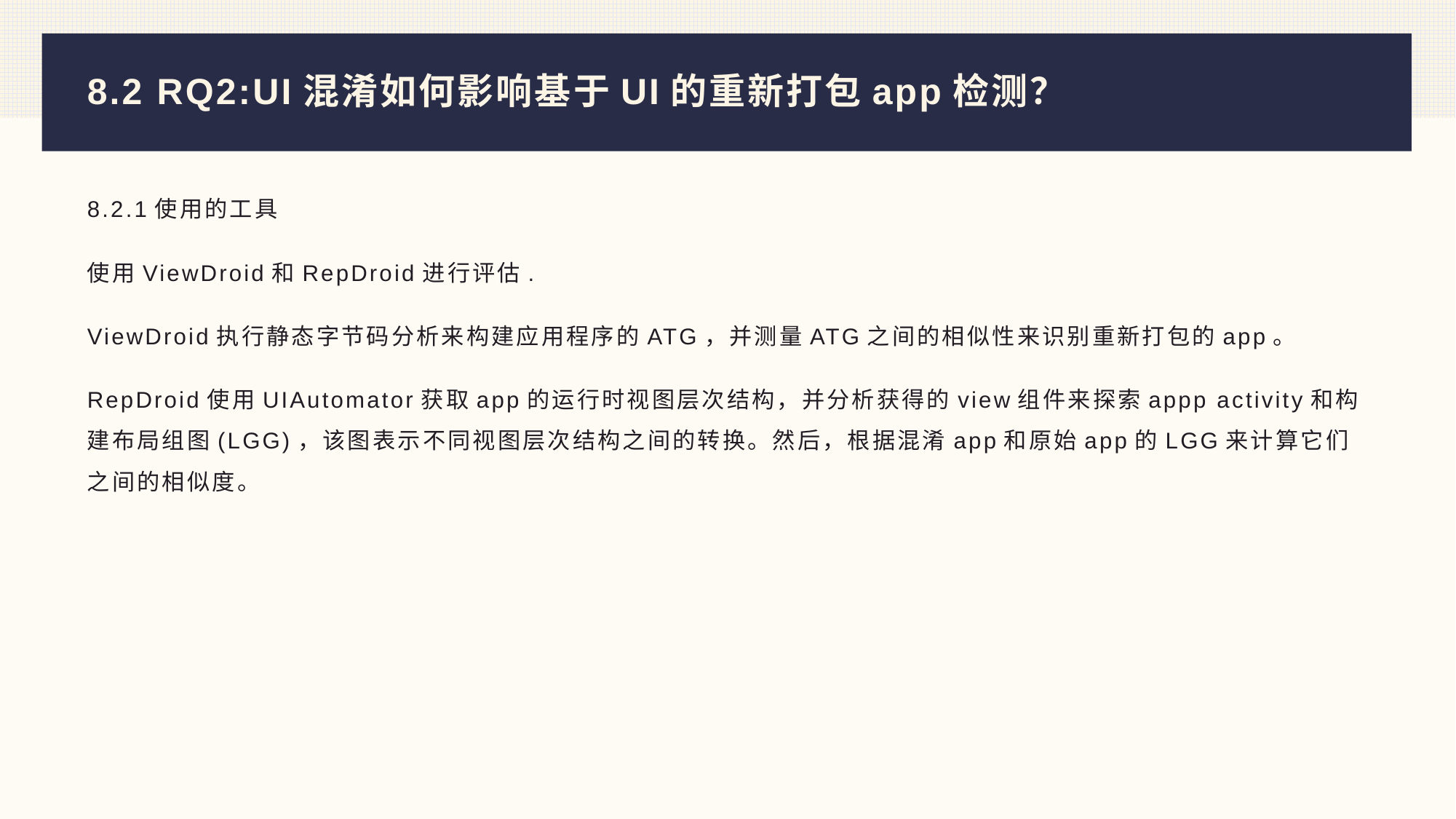

# 8.2 RQ2:UI混淆如何影响基于UI的重新打包app检测？
8.2.1使用的工具
使用ViewDroid和RepDroid进行评估.
ViewDroid执行静态字节码分析来构建应用程序的ATG，并测量ATG之间的相似性来识别重新打包的app。
RepDroid使用UIAutomator获取app的运行时视图层次结构，并分析获得的view组件来探索appp activity和构建布局组图(LGG)，该图表示不同视图层次结构之间的转换。然后，根据混淆app和原始app的LGG来计算它们之间的相似度。